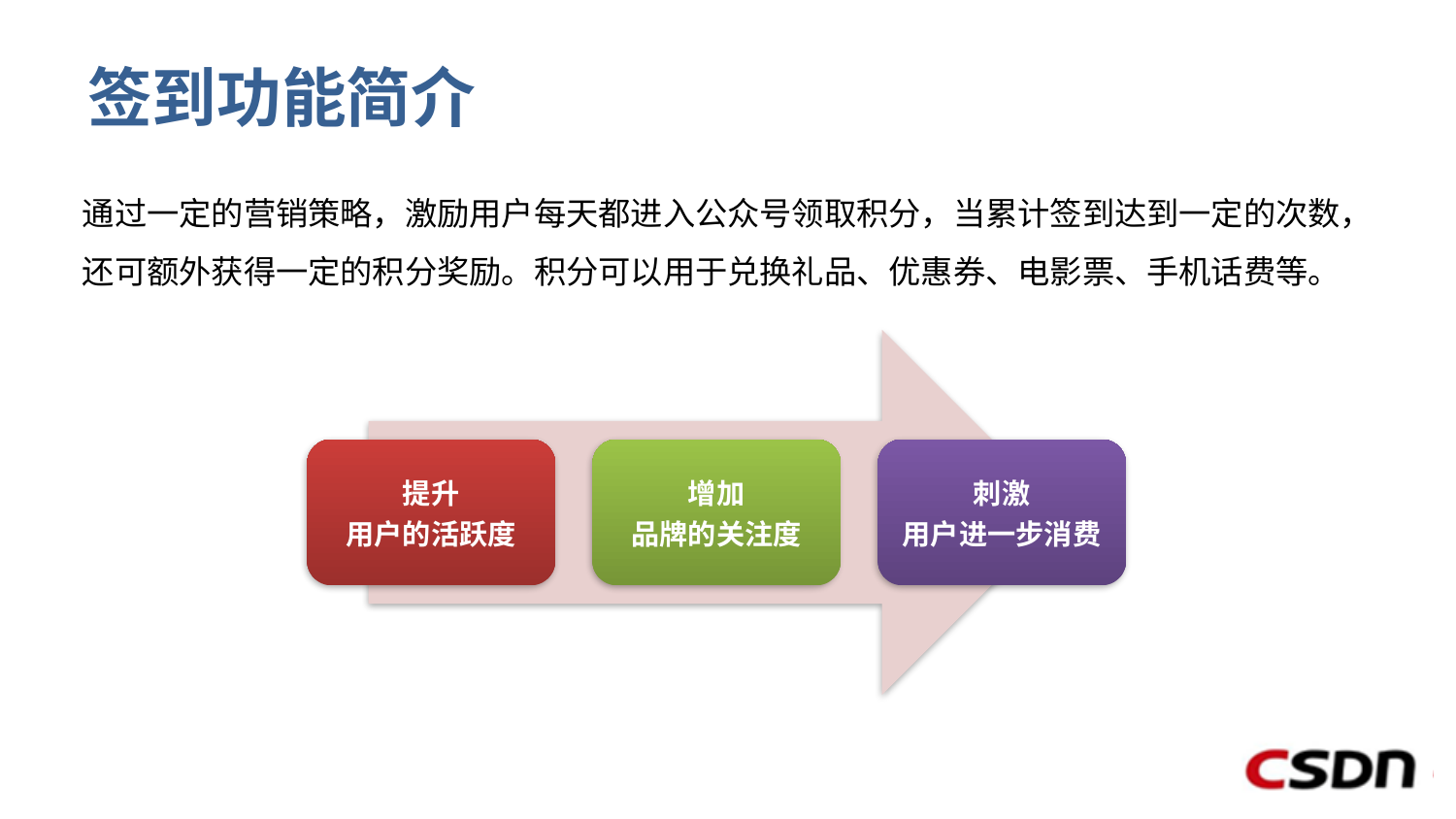

# 签到功能简介
通过一定的营销策略，激励用户每天都进入公众号领取积分，当累计签到达到一定的次数，还可额外获得一定的积分奖励。积分可以用于兑换礼品、优惠券、电影票、手机话费等。
提升
用户的活跃度
增加
品牌的关注度
刺激
用户进一步消费